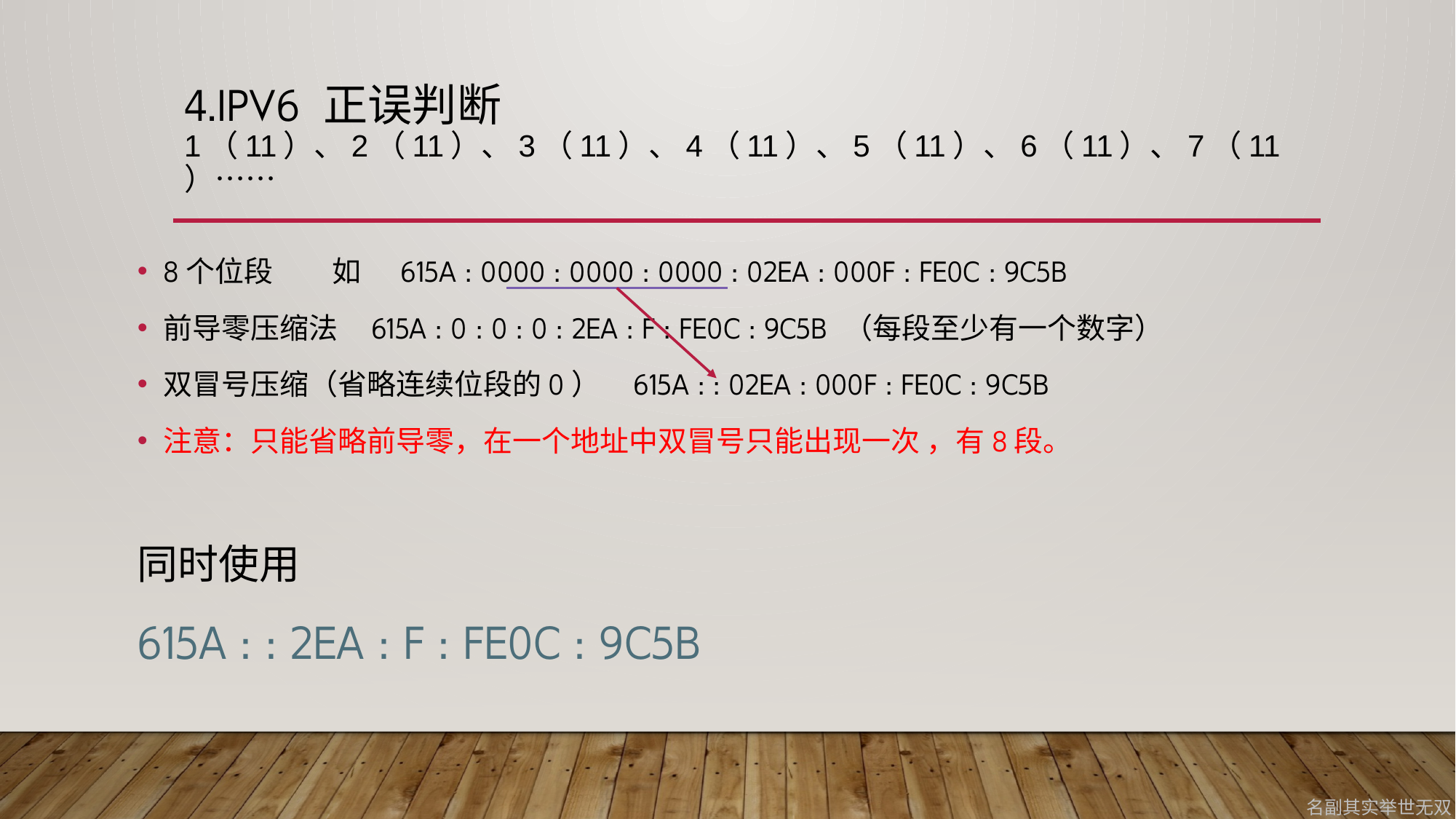

# 4.IPv6 正误判断 1（11）、2（11）、3（11）、4（11）、5（11）、6（11）、7（11）……
8个位段         如     615A : 0000 : 0000 : 0000 : 02EA : 000F : FE0C : 9C5B
前导零压缩法    615A : 0 : 0 : 0 : 2EA : F : FE0C : 9C5B （每段至少有一个数字）
双冒号压缩（省略连续位段的0）    615A : : 02EA : 000F : FE0C : 9C5B
注意：只能省略前导零，在一个地址中双冒号只能出现一次 ，有8段。

同时使用
615A : : 2EA : F : FE0C : 9C5B